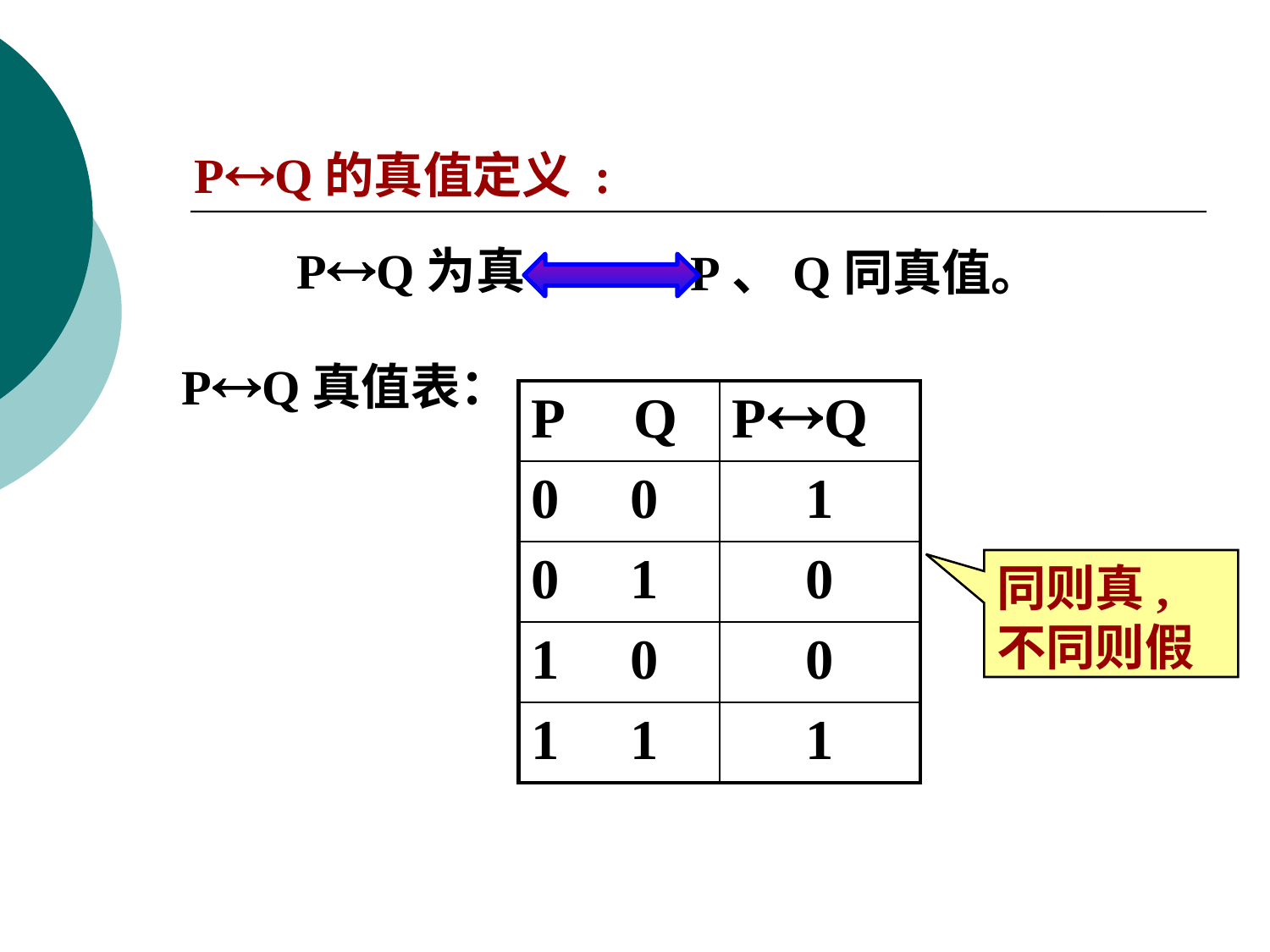

P↔Q的真值定义 :
P↔Q为真
P、Q同真值。

P↔Q真值表：
| P Q | P↔Q |
| --- | --- |
| 0 0 | 1 |
| 0 1 | 0 |
| 1 0 | 0 |
| 1 1 | 1 |
同则真,
不同则假